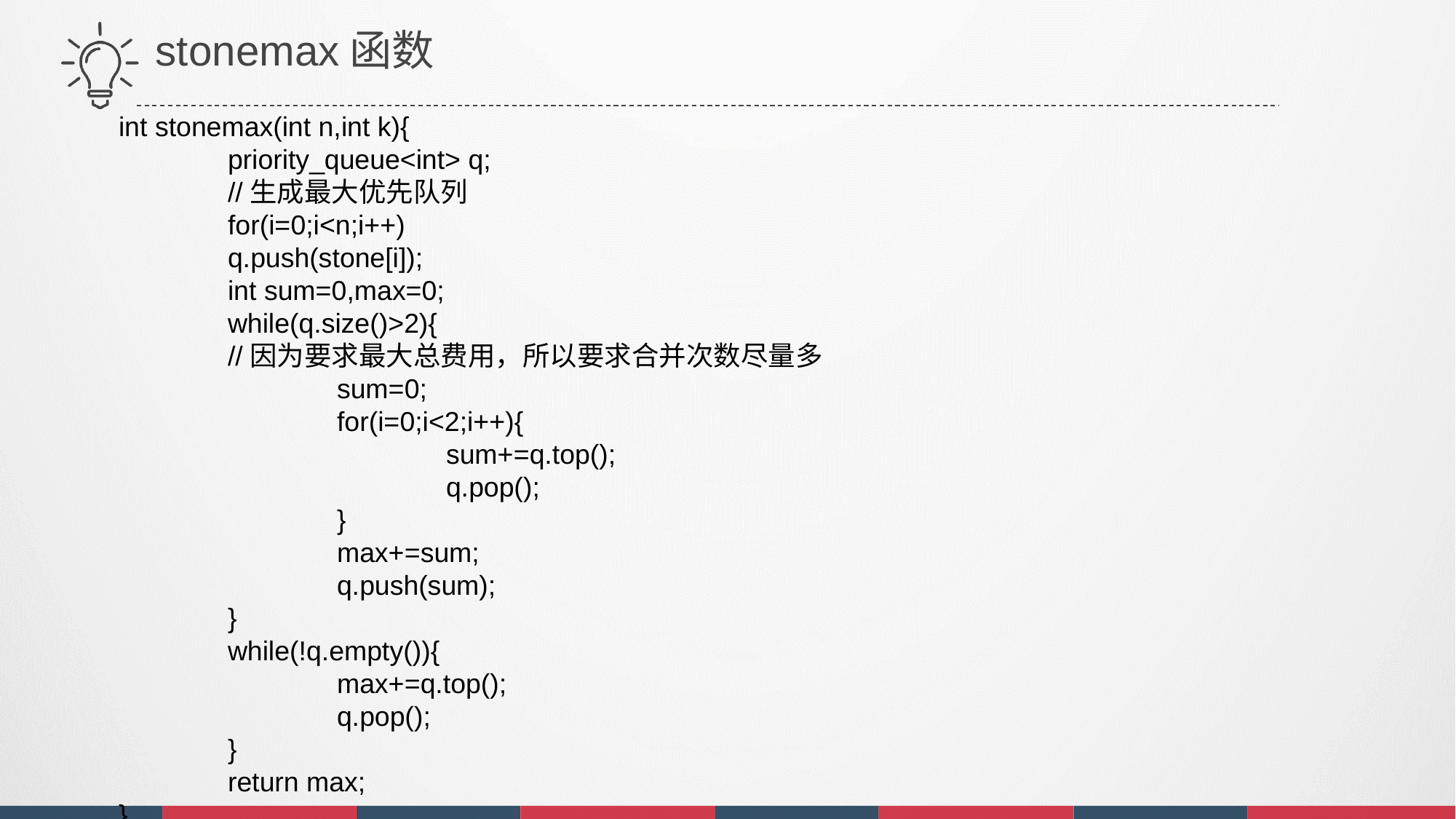

stonemax函数
int stonemax(int n,int k){
	priority_queue<int> q;
	//生成最大优先队列
	for(i=0;i<n;i++)
	q.push(stone[i]);
	int sum=0,max=0;
	while(q.size()>2){
	//因为要求最大总费用，所以要求合并次数尽量多
		sum=0;
		for(i=0;i<2;i++){
			sum+=q.top();
			q.pop();
		}
		max+=sum;
		q.push(sum);
	}
	while(!q.empty()){
		max+=q.top();
		q.pop();
	}
	return max;
}